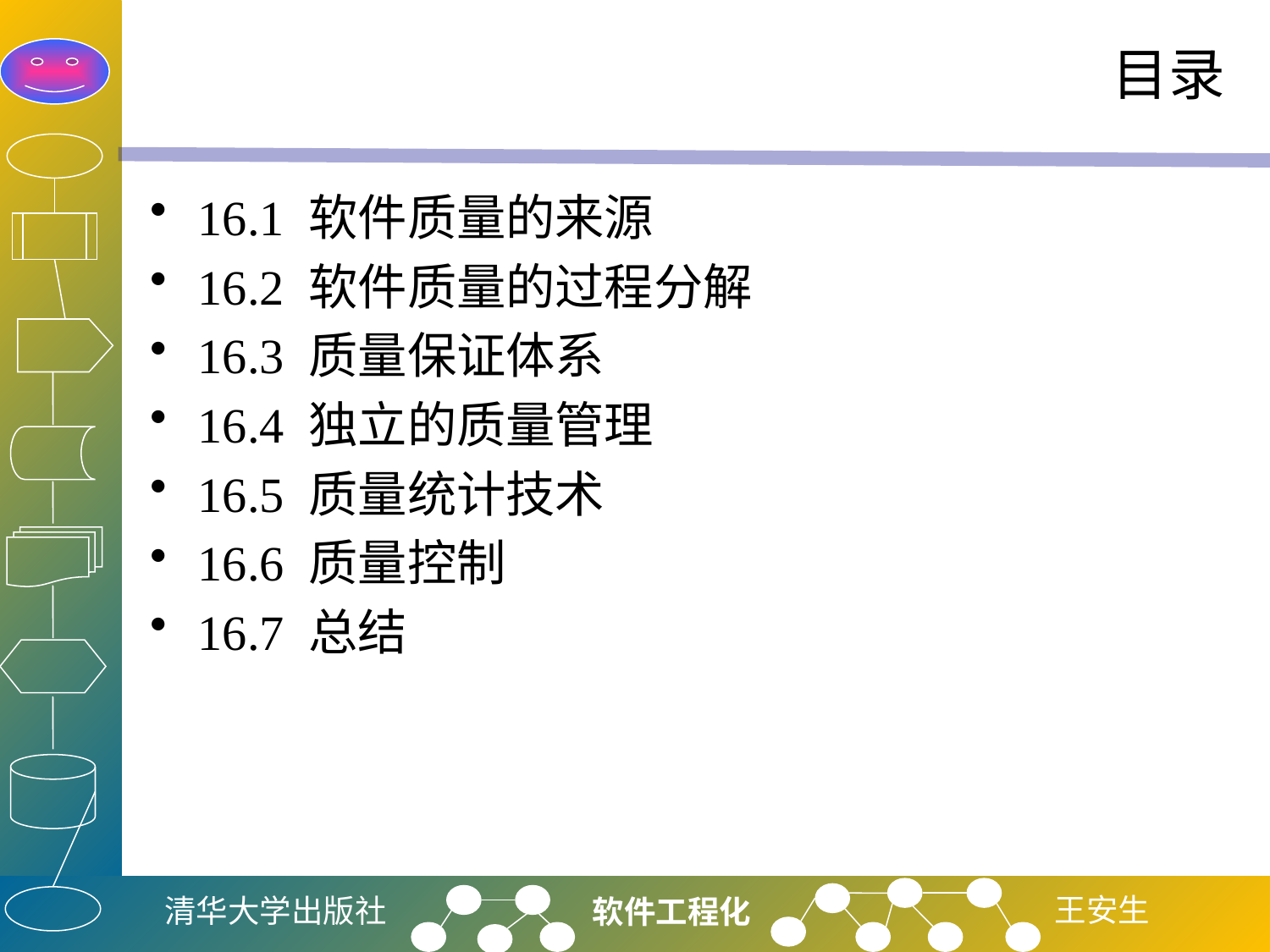

# 目录
16.1 软件质量的来源
16.2 软件质量的过程分解
16.3 质量保证体系
16.4 独立的质量管理
16.5 质量统计技术
16.6 质量控制
16.7 总结